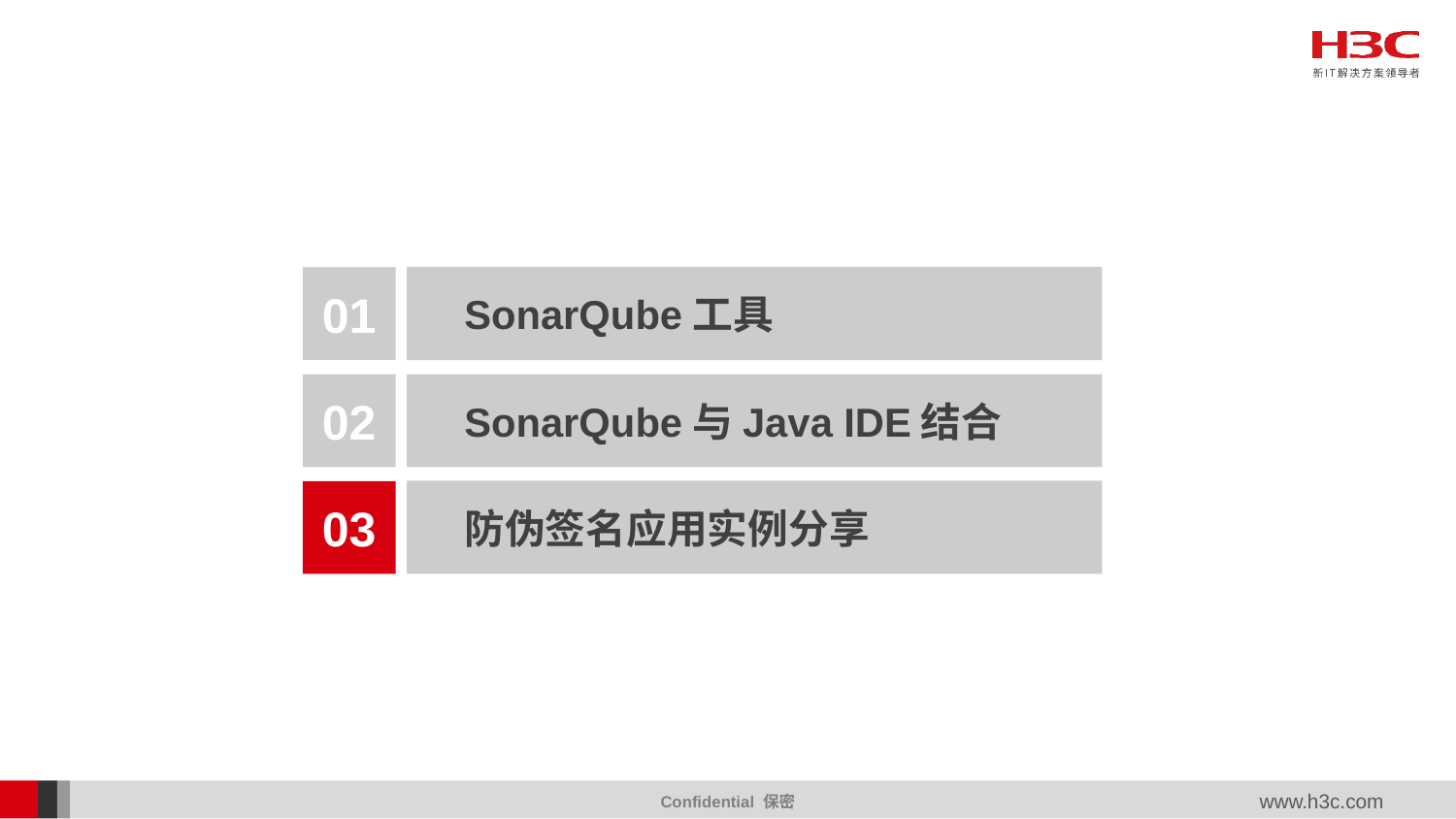

SonarQube工具
01
02
SonarQube与Java IDE结合
防伪签名应用实例分享
03